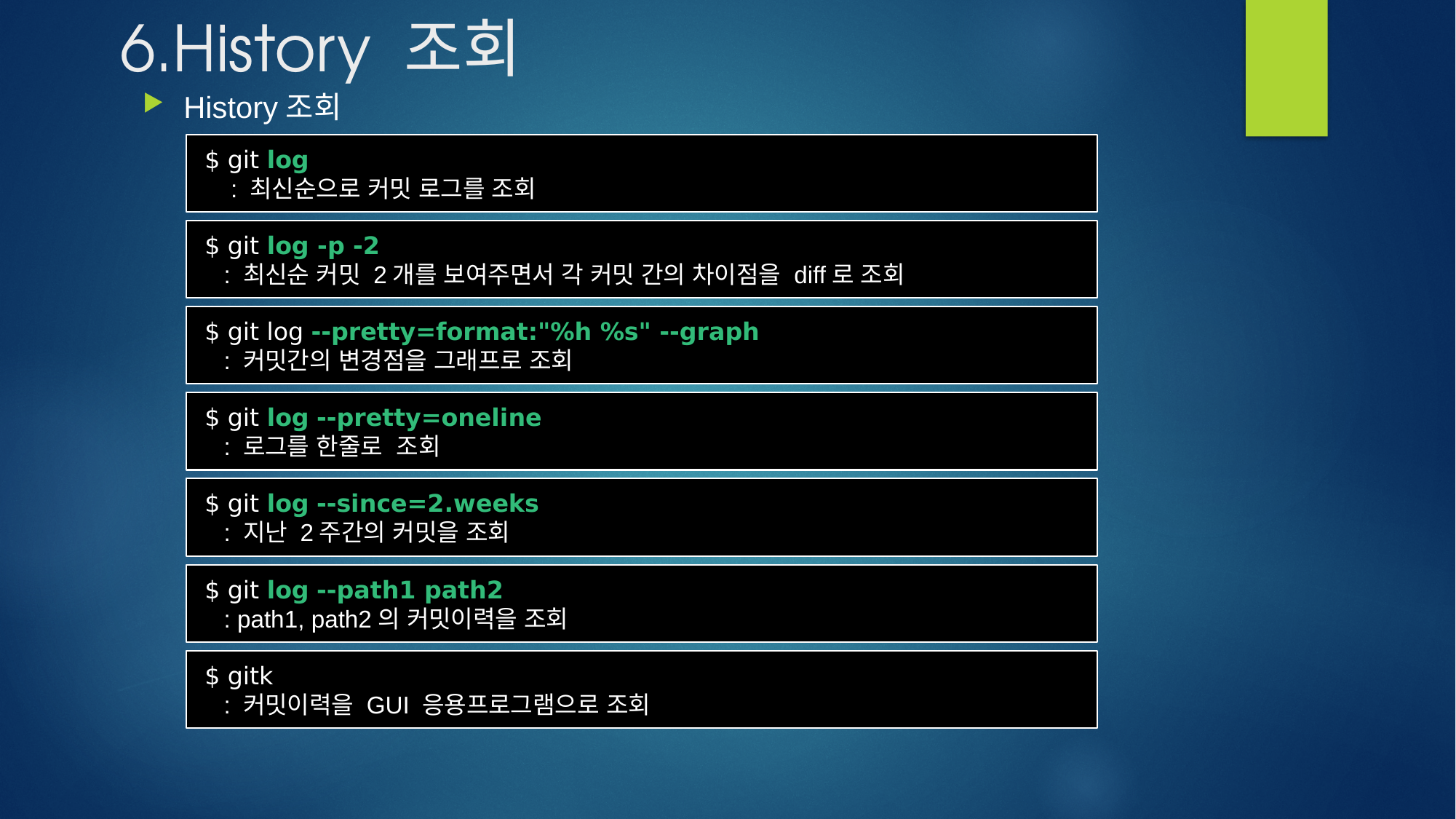

# 6.History 조회
History조회
 $ git log
     : 최신순으로 커밋 로그를 조회
 $ git log -p -2
    : 최신순 커밋 2개를 보여주면서 각 커밋 간의 차이점을 diff로 조회
 $ git log --pretty=format:"%h %s" --graph
    : 커밋간의 변경점을 그래프로 조회
 $ git log --pretty=oneline
    : 로그를 한줄로  조회
 $ git log --since=2.weeks
    : 지난 2주간의 커밋을 조회
 $ git log --path1 path2
    : path1, path2의 커밋이력을 조회
 $ gitk
    : 커밋이력을 GUI 응용프로그램으로 조회